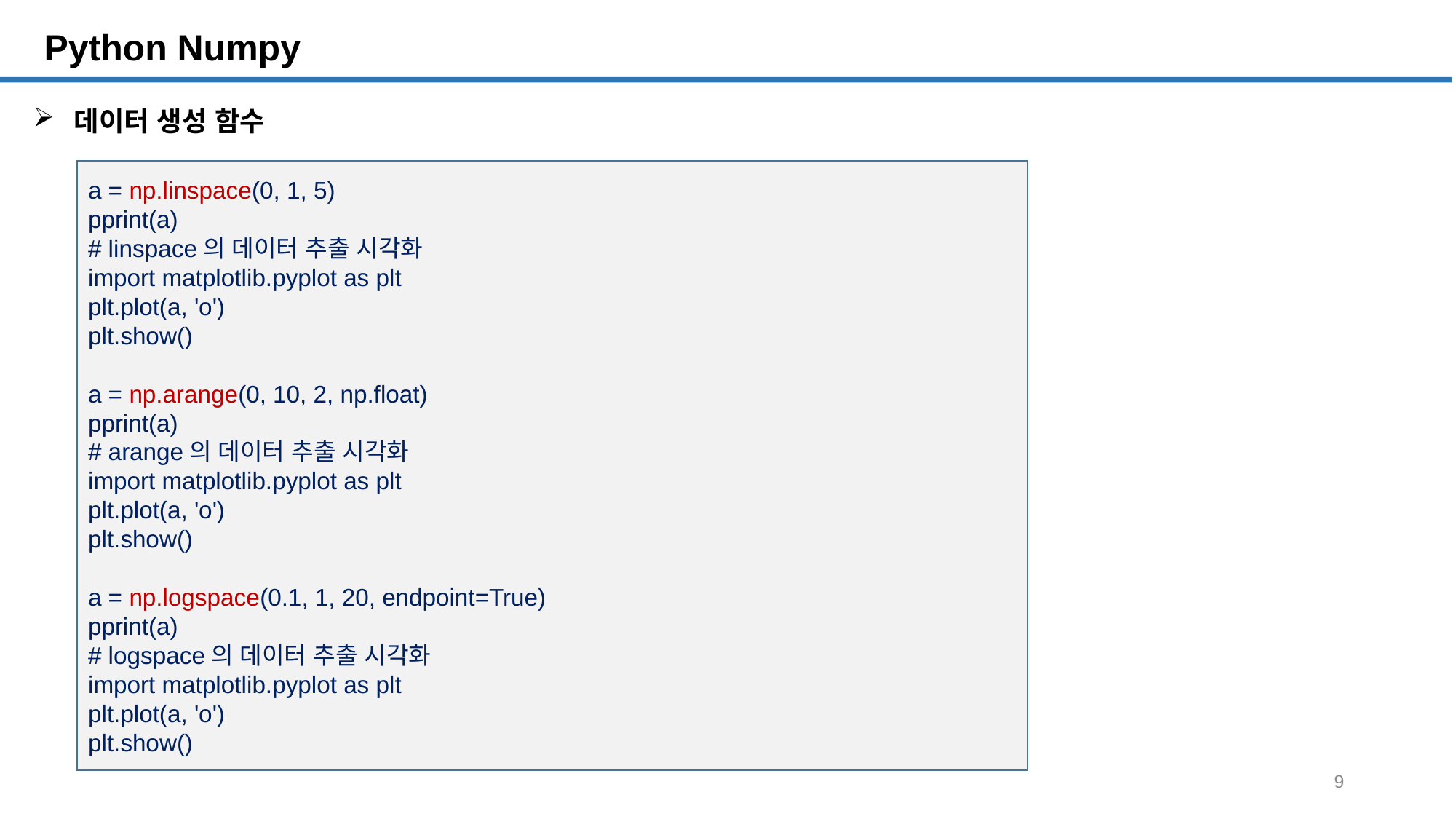

SQL 튜닝 개요
# Python Numpy

데이터 생성 함수

a = np.linspace(0, 1, 5)
pprint(a)
# linspace의 데이터 추출 시각화
import matplotlib.pyplot as plt
plt.plot(a, 'o')
plt.show()

a = np.arange(0, 10, 2, np.float)
pprint(a)
# arange의 데이터 추출 시각화
import matplotlib.pyplot as plt
plt.plot(a, 'o')
plt.show()

a = np.logspace(0.1, 1, 20, endpoint=True)
pprint(a)
# logspace의 데이터 추출 시각화
import matplotlib.pyplot as plt
plt.plot(a, 'o')
plt.show()
9